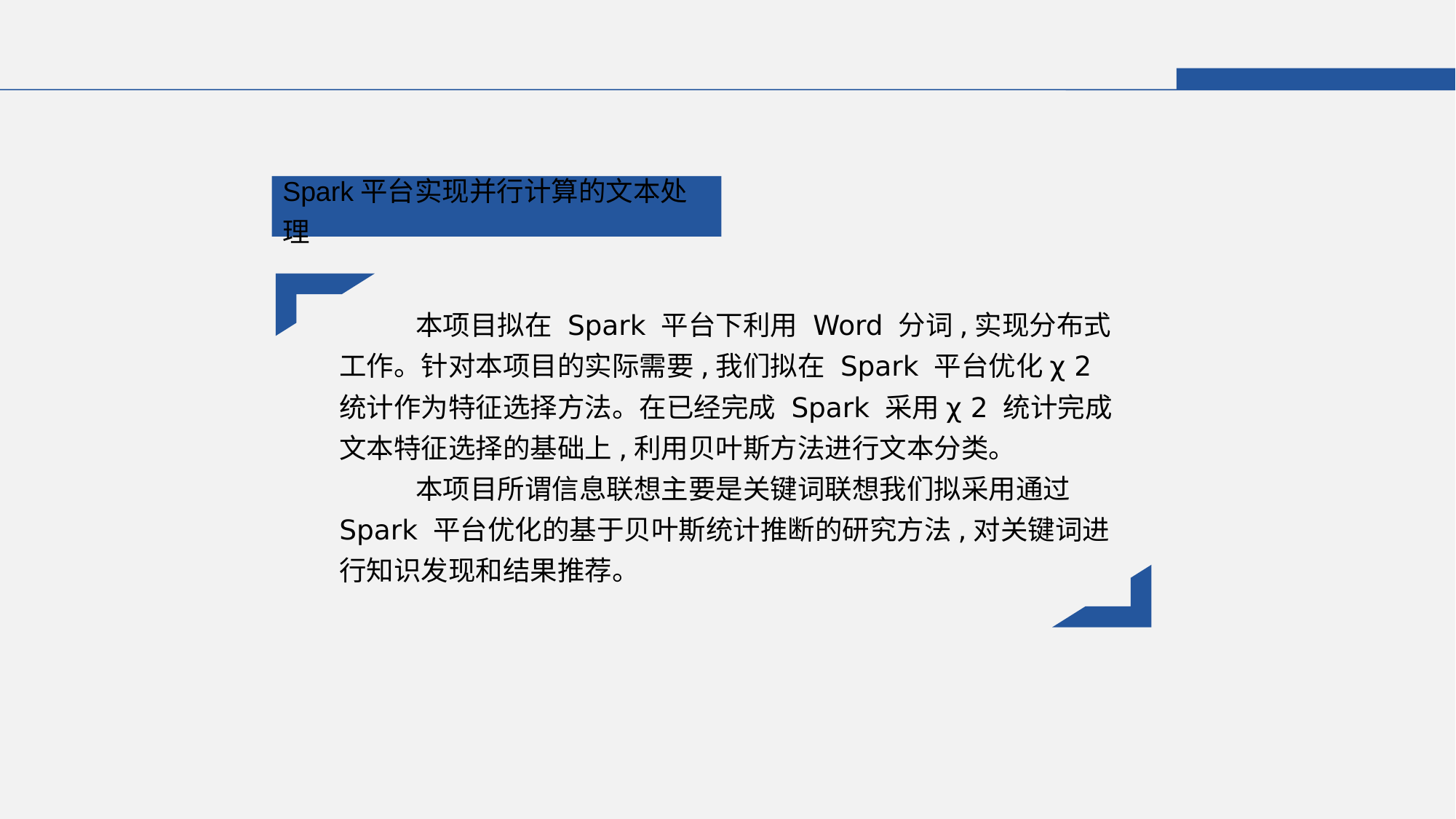

Spark平台实现并行计算的文本处理

        本项目拟在 Spark 平台下利用 Word 分词,实现分布式工作。针对本项目的实际需要,我们拟在 Spark 平台优化χ 2 统计作为特征选择方法。在已经完成 Spark 采用χ 2 统计完成文本特征选择的基础上,利用贝叶斯方法进行文本分类。
        本项目所谓信息联想主要是关键词联想我们拟采用通过 Spark 平台优化的基于贝叶斯统计推断的研究方法,对关键词进行知识发现和结果推荐。